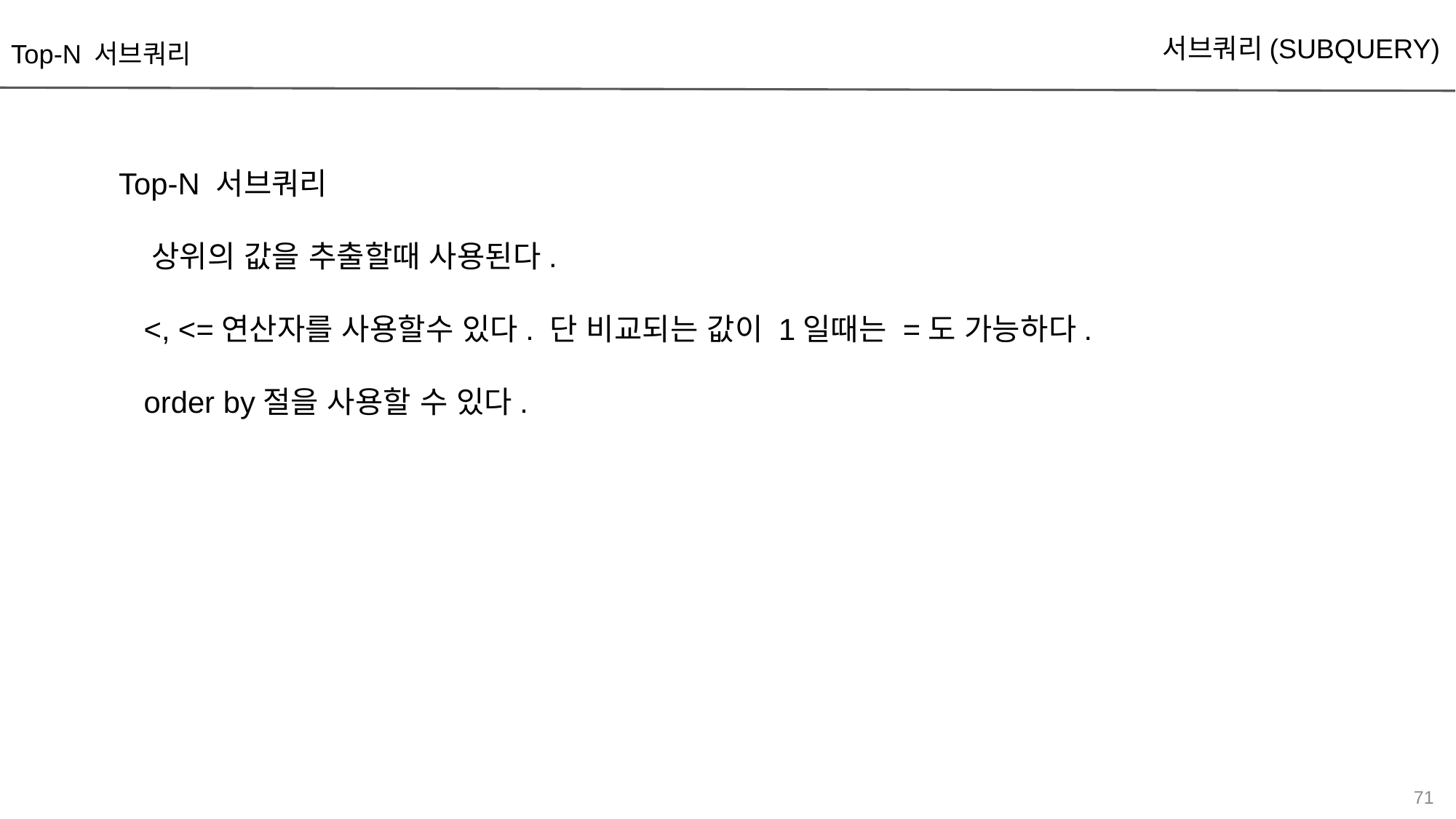

Top-N 서브쿼리
서브쿼리(SUBQUERY)
Top-N 서브쿼리
   상위의 값을 추출할때 사용된다.
   <, <=연산자를 사용할수 있다. 단 비교되는 값이 1일때는 =도 가능하다.
   order by절을 사용할 수 있다.
71